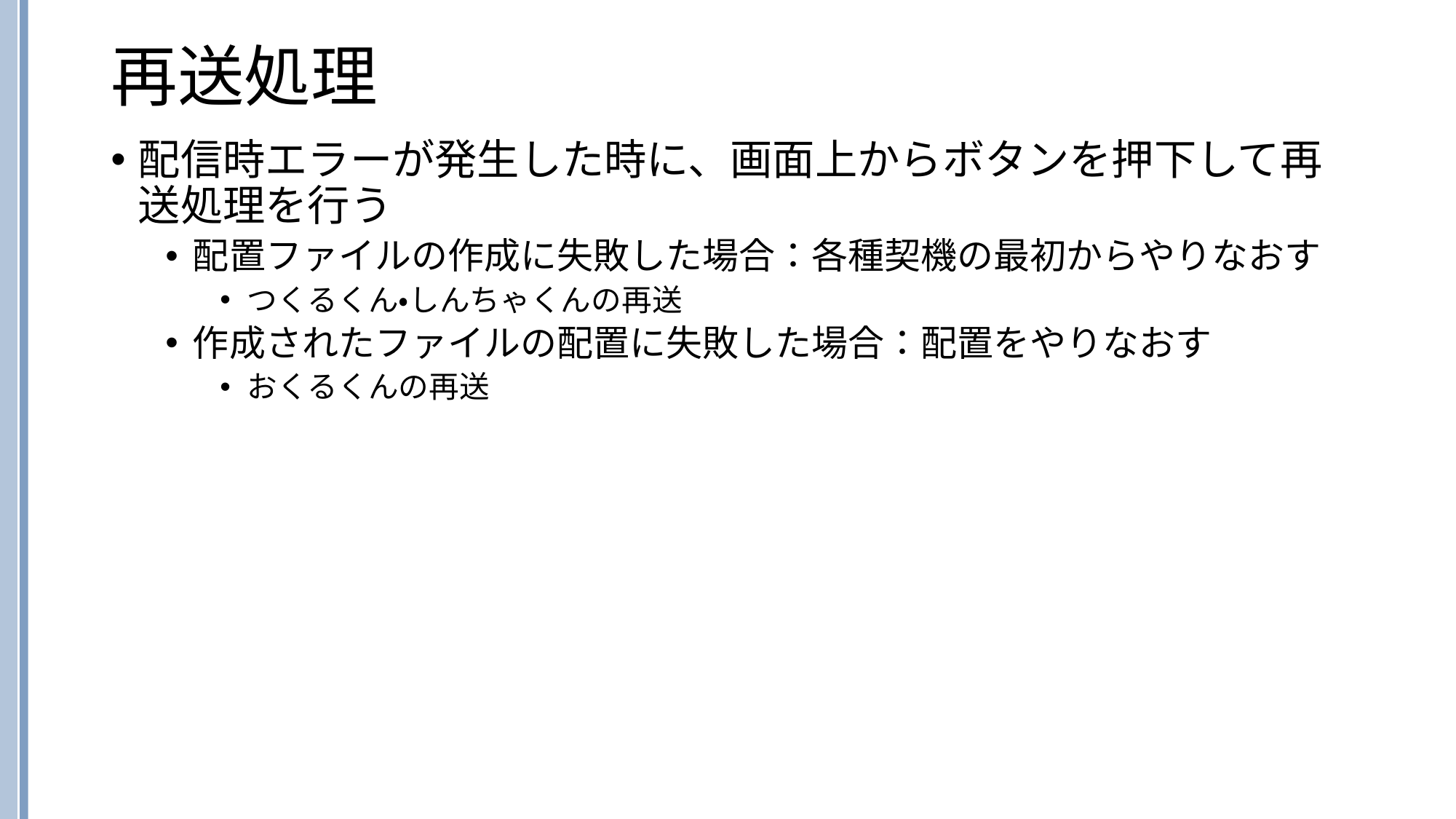

# 再送処理
配信時エラーが発生した時に、画面上からボタンを押下して再送処理を行う
配置ファイルの作成に失敗した場合：各種契機の最初からやりなおす
つくるくん・しんちゃくんの再送
作成されたファイルの配置に失敗した場合：配置をやりなおす
おくるくんの再送